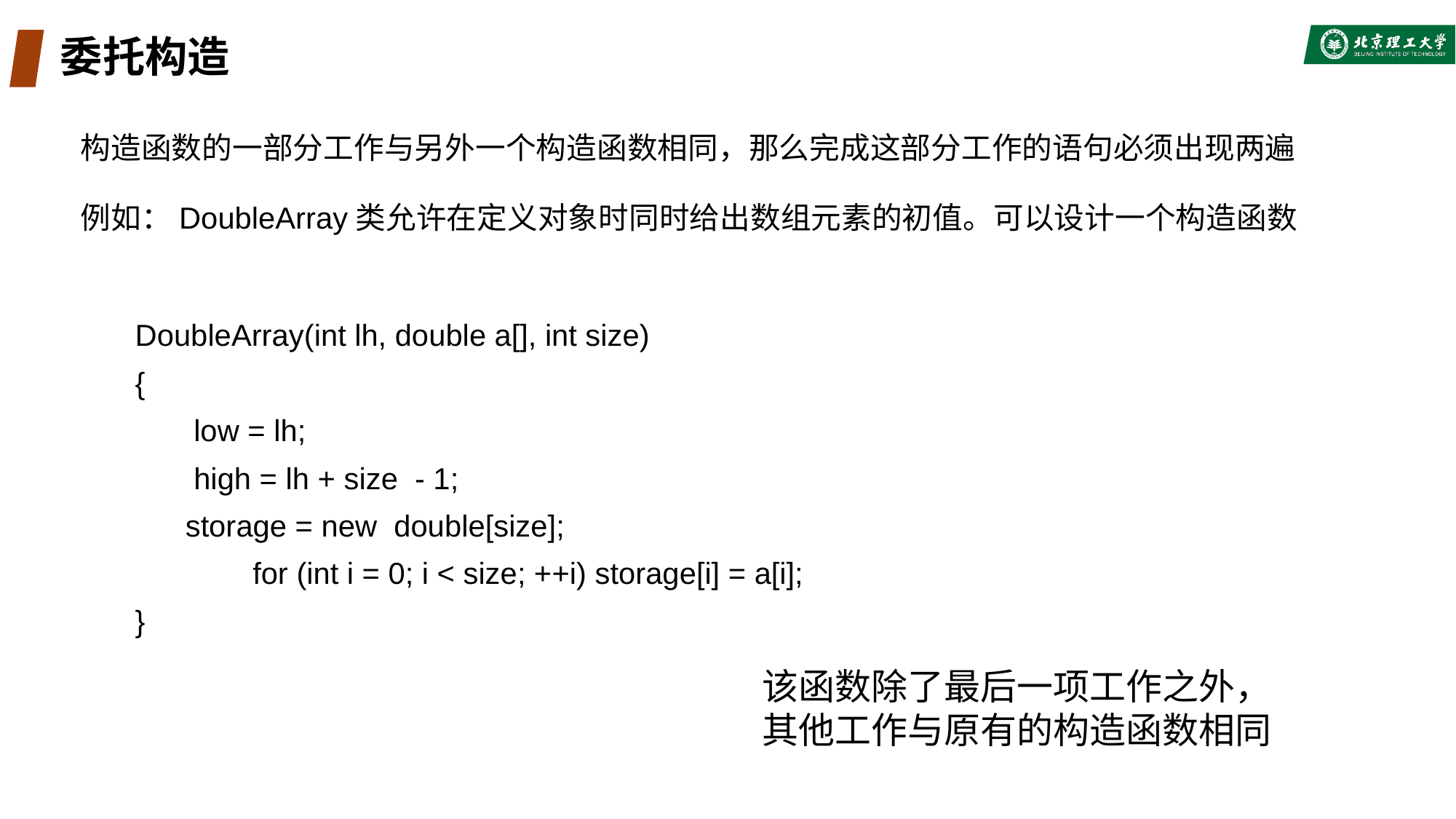

# 委托构造
构造函数的一部分工作与另外一个构造函数相同，那么完成这部分工作的语句必须出现两遍
例如：DoubleArray类允许在定义对象时同时给出数组元素的初值。可以设计一个构造函数

DoubleArray(int lh, double a[], int size)
{
       low = lh;
       high = lh + size  - 1;
      storage = new  double[size];
	 for (int i = 0; i < size; ++i) storage[i] = a[i];
}
该函数除了最后一项工作之外，其他工作与原有的构造函数相同